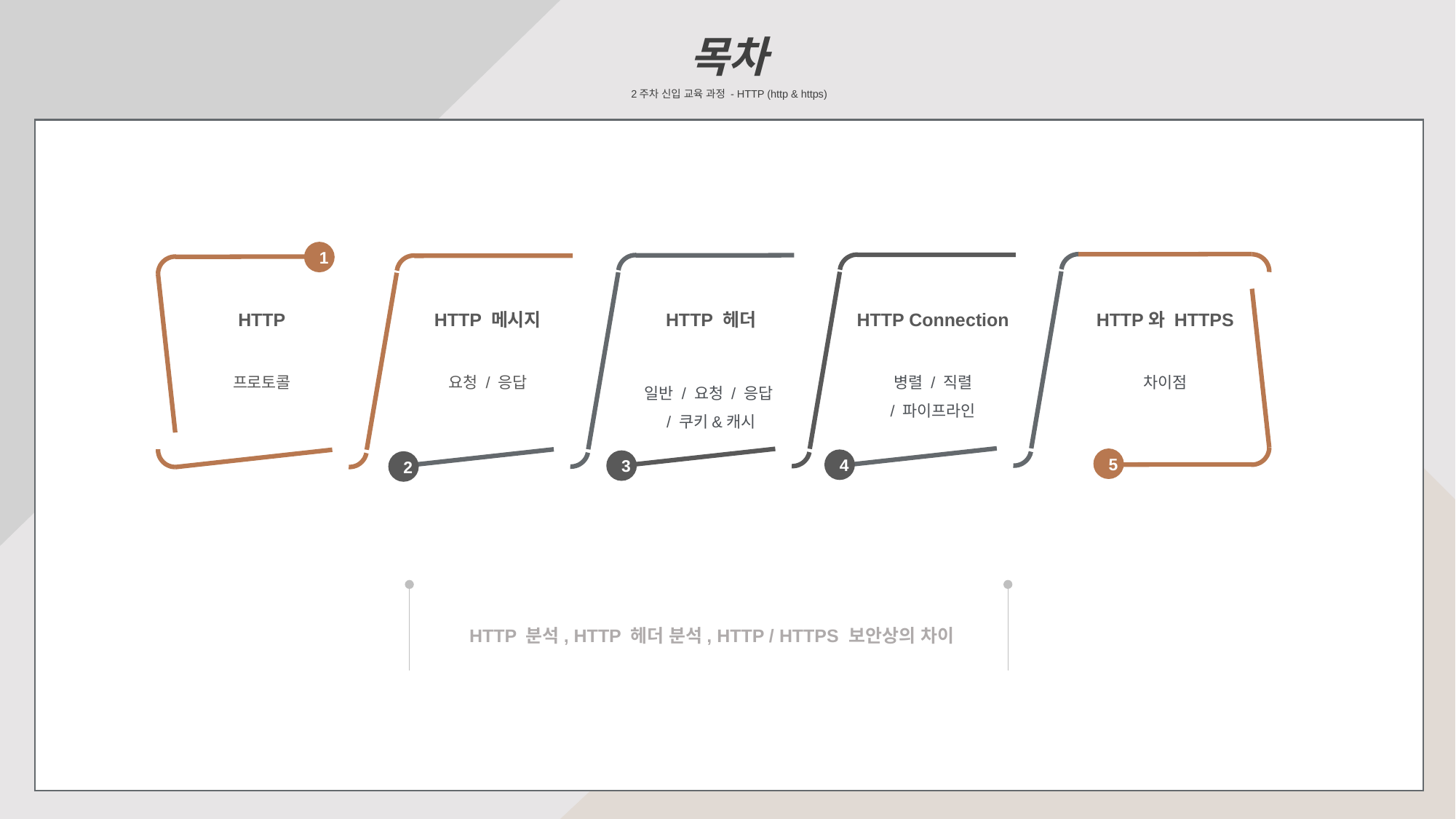

목차
2주차 신입 교육 과정 - HTTP (http & https)

1

HTTP

프로토콜
HTTP 메시지

요청 / 응답
HTTP 헤더

일반 / 요청 / 응답
/ 쿠키&캐시
HTTP Connection

병렬 / 직렬
/ 파이프라인
HTTP와 HTTPS

차이점
5
4
3
2
HTTP 분석, HTTP 헤더 분석, HTTP / HTTPS 보안상의 차이